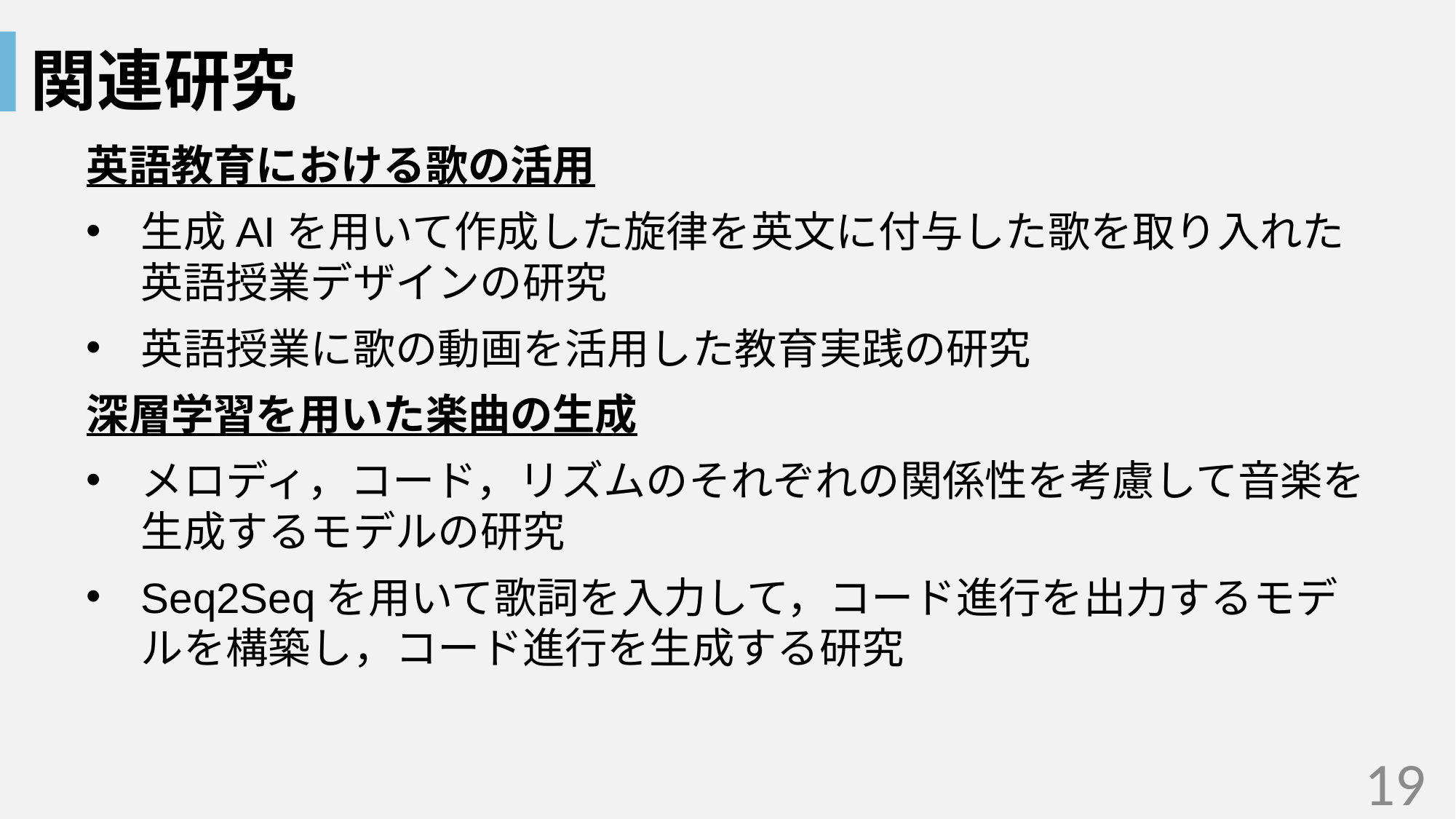

# 関連研究
英語教育における歌の活用
生成AIを用いて作成した旋律を英文に付与した歌を取り入れた英語授業デザインの研究
英語授業に歌の動画を活用した教育実践の研究
深層学習を用いた楽曲の生成
メロディ，コード，リズムのそれぞれの関係性を考慮して音楽を生成するモデルの研究
Seq2Seqを用いて歌詞を入力して，コード進行を出力するモデルを構築し，コード進行を生成する研究
19